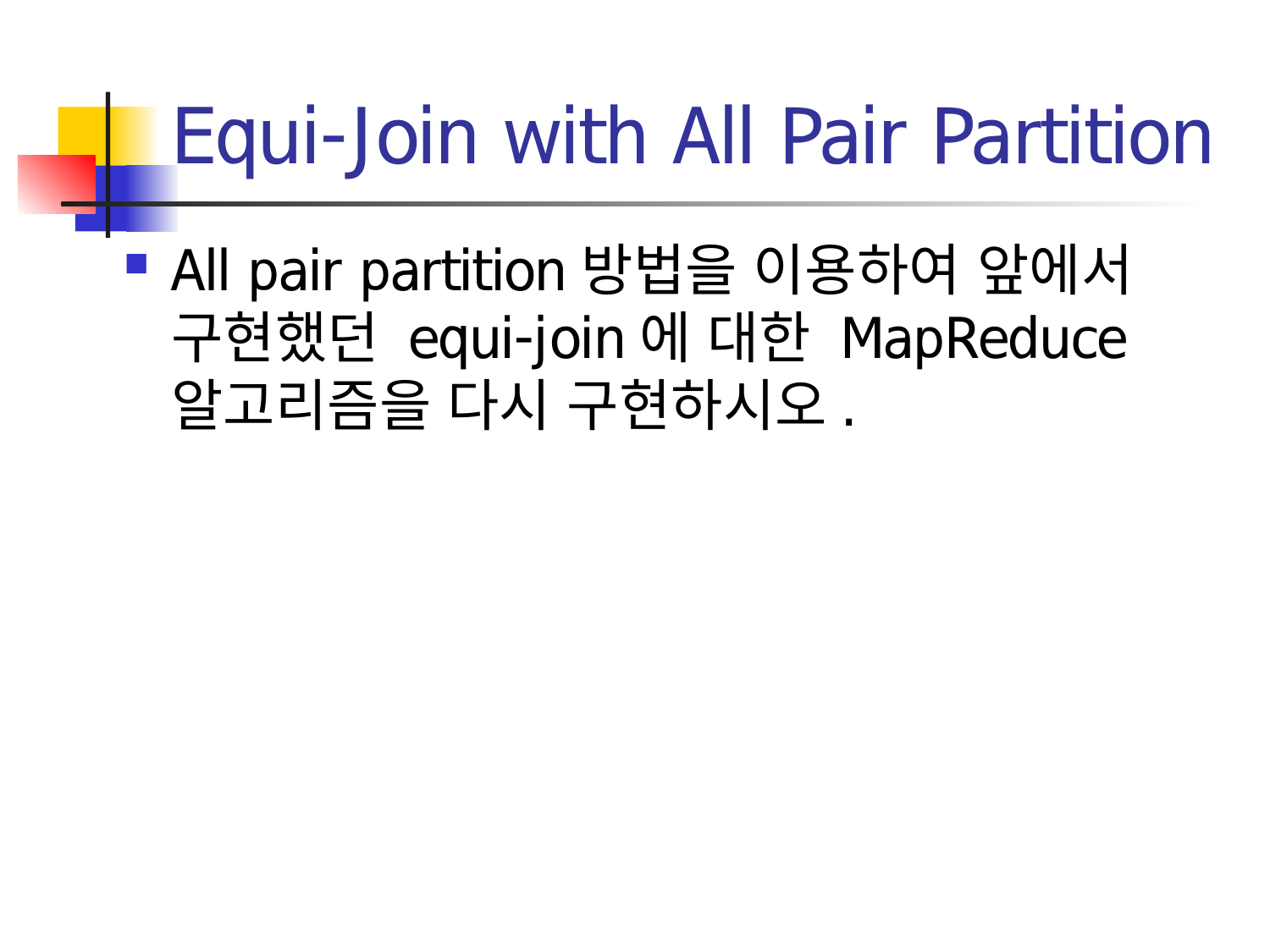

# Equi-Join with All Pair Partition
All pair partition방법을 이용하여 앞에서 구현했던 equi-join에 대한 MapReduce 알고리즘을 다시 구현하시오.